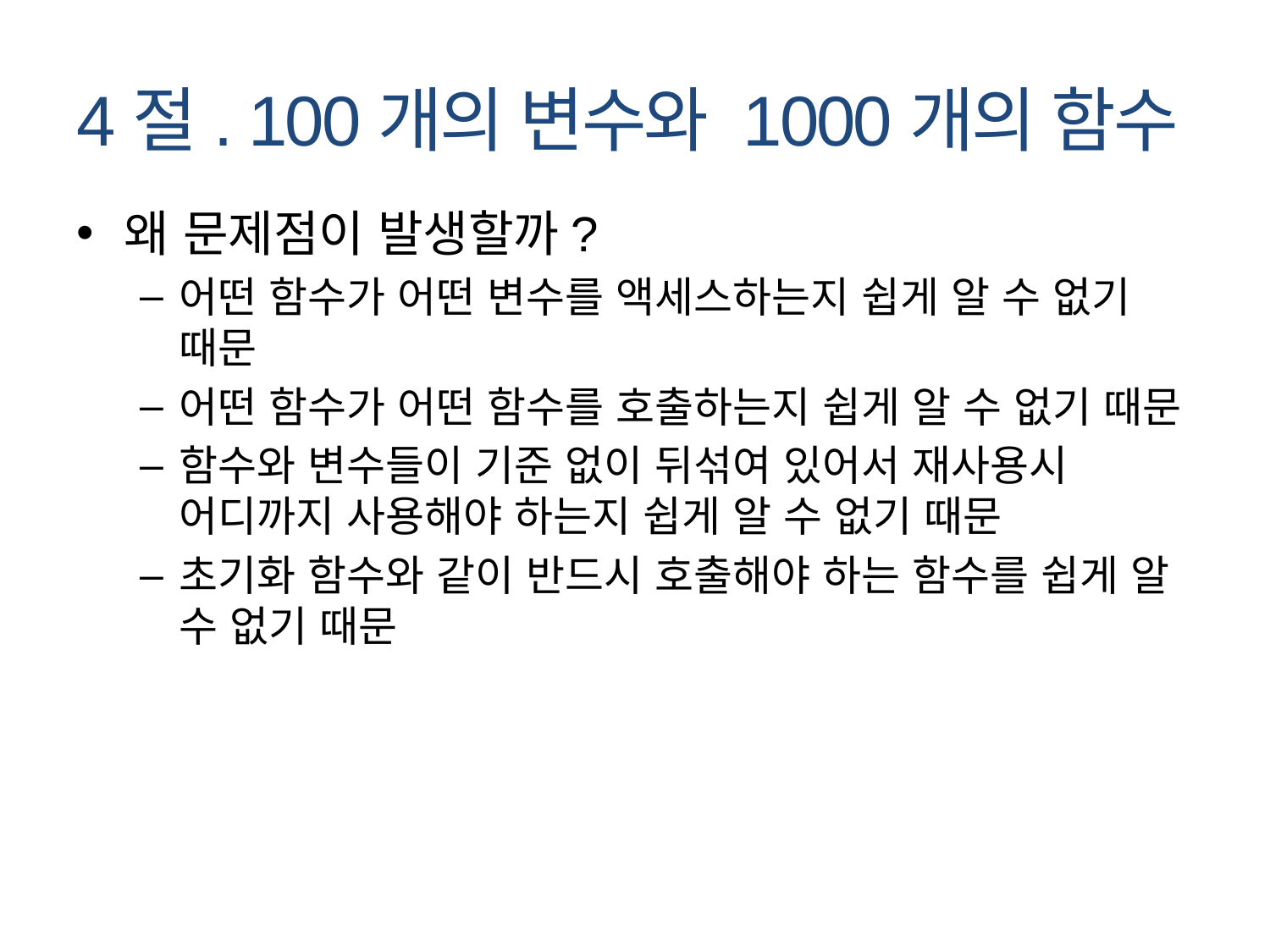

# 4절. 100개의 변수와 1000개의 함수
왜 문제점이 발생할까?
어떤 함수가 어떤 변수를 액세스하는지 쉽게 알 수 없기 때문
어떤 함수가 어떤 함수를 호출하는지 쉽게 알 수 없기 때문
함수와 변수들이 기준 없이 뒤섞여 있어서 재사용시 어디까지 사용해야 하는지 쉽게 알 수 없기 때문
초기화 함수와 같이 반드시 호출해야 하는 함수를 쉽게 알 수 없기 때문